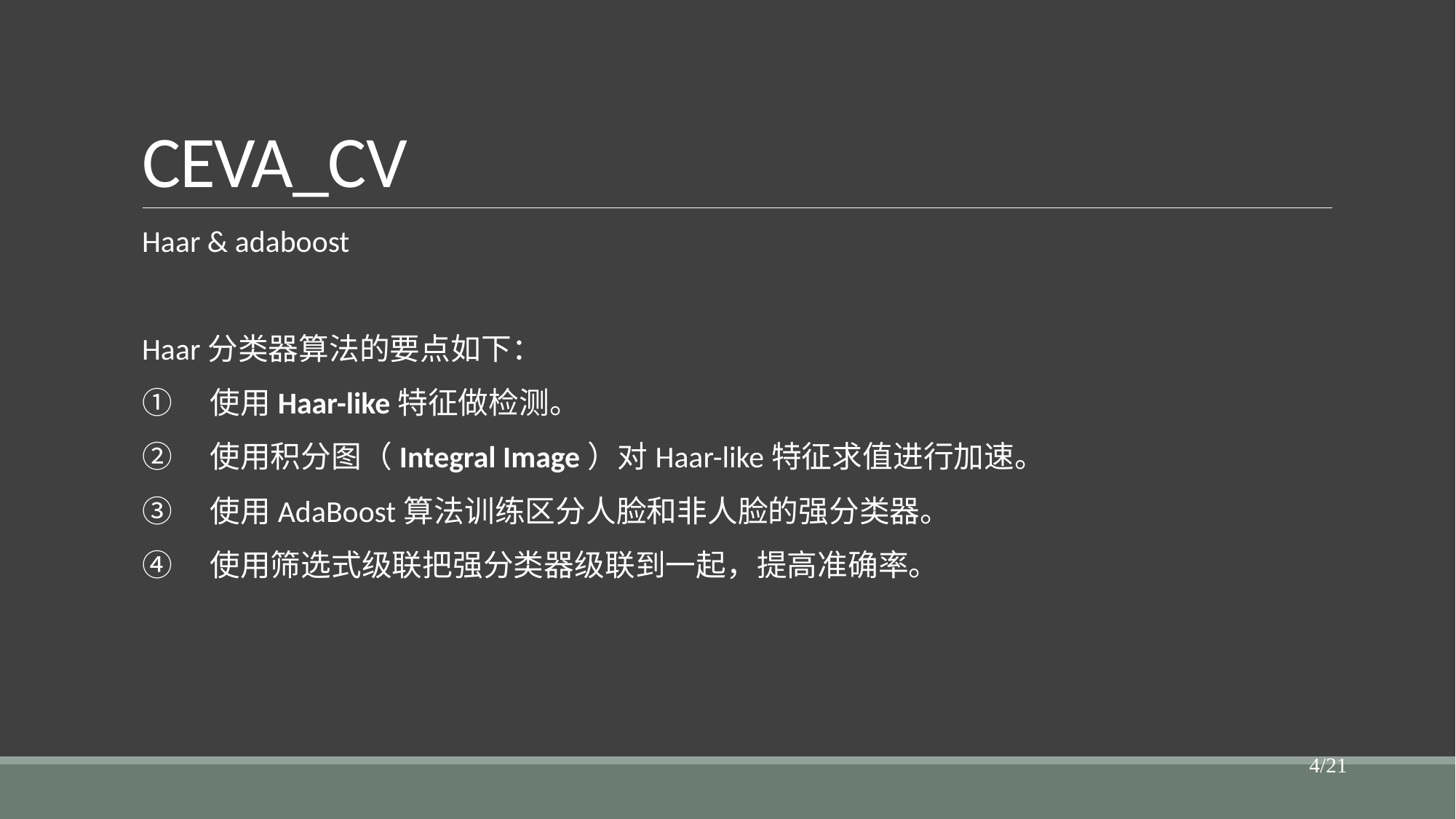

# CEVA_CV
Haar & adaboost

Haar分类器算法的要点如下：
①　使用Haar-like特征做检测。
②　使用积分图（Integral Image）对Haar-like特征求值进行加速。
③　使用AdaBoost算法训练区分人脸和非人脸的强分类器。
④　使用筛选式级联把强分类器级联到一起，提高准确率。